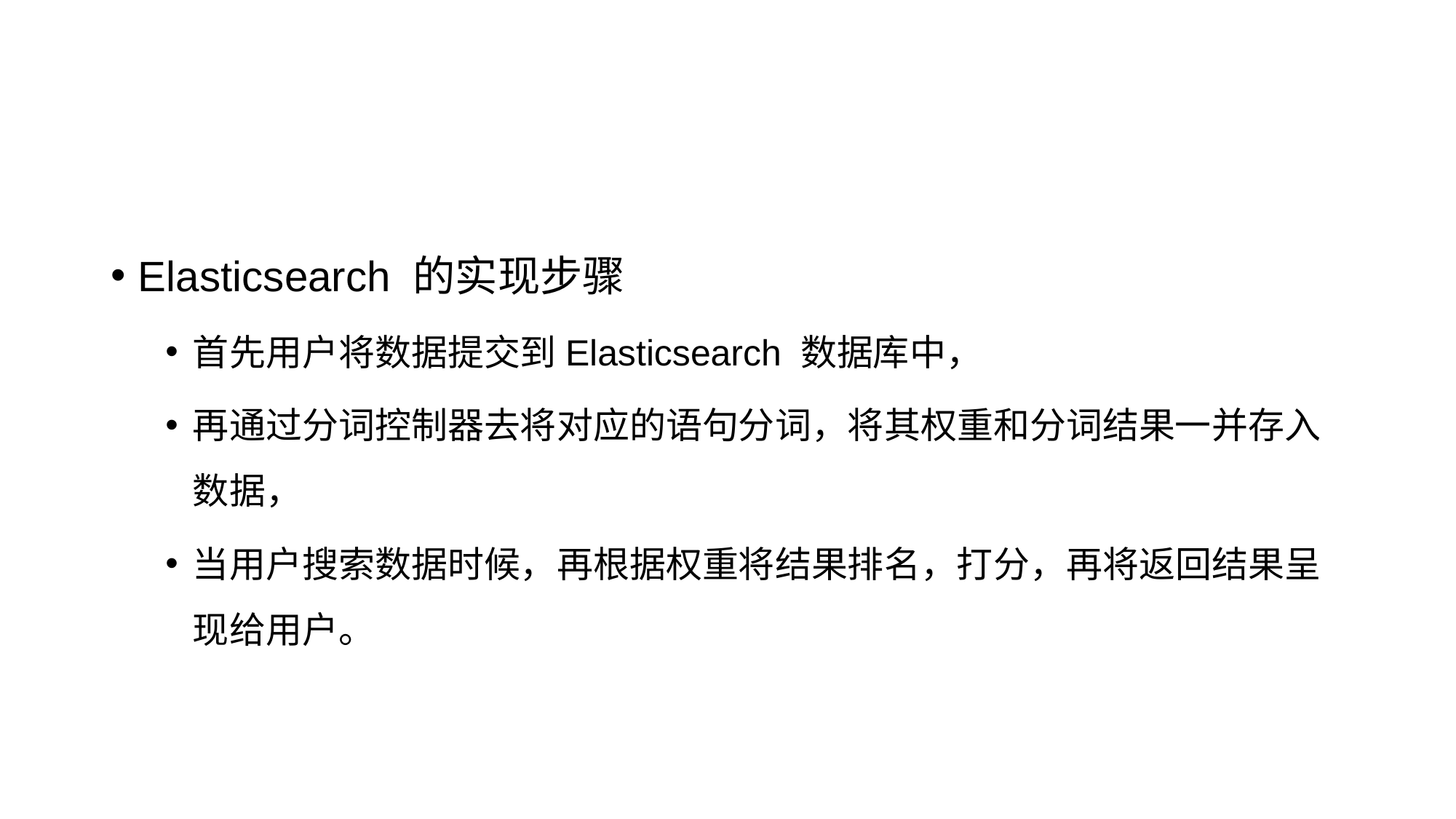

#
Elasticsearch 的实现步骤
首先用户将数据提交到Elasticsearch 数据库中，
再通过分词控制器去将对应的语句分词，将其权重和分词结果一并存入数据，
当用户搜索数据时候，再根据权重将结果排名，打分，再将返回结果呈现给用户。